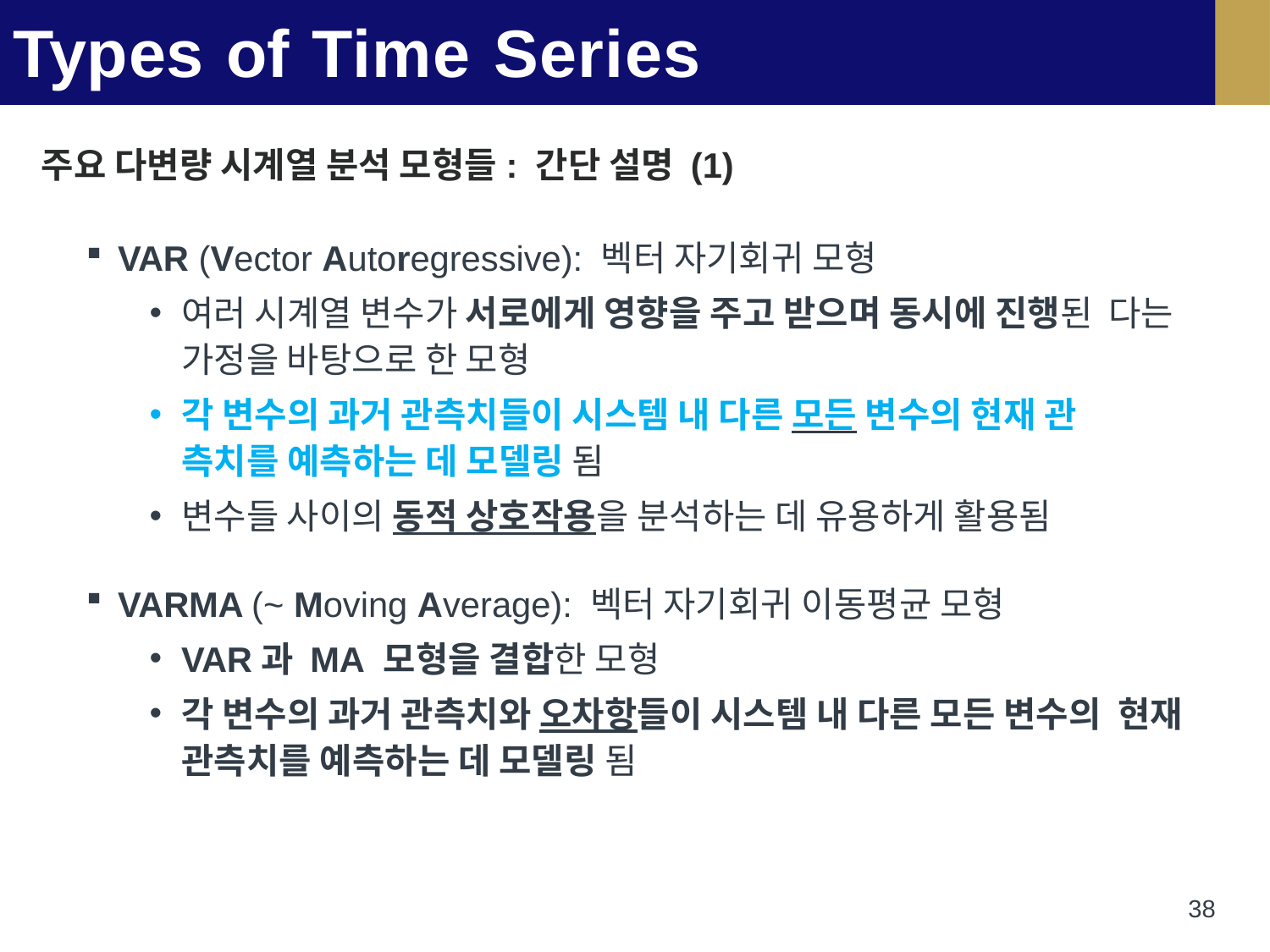

# Types of Time Series Analysis
주요 다변량 시계열 분석 모형들: 간단 설명 (1)

VAR (Vector Autoregressive): 벡터 자기회귀 모형
여러 시계열 변수가 서로에게 영향을 주고 받으며 동시에 진행된  다는 가정을 바탕으로 한 모형
각 변수의 과거 관측치들이 시스템 내 다른 모든 변수의 현재 관  측치를 예측하는 데 모델링 됨
변수들 사이의 동적 상호작용을 분석하는 데 유용하게 활용됨

VARMA (~ Moving Average): 벡터 자기회귀 이동평균 모형
VAR과 MA 모형을 결합한 모형
각 변수의 과거 관측치와 오차항들이 시스템 내 다른 모든 변수의  현재 관측치를 예측하는 데 모델링 됨
38